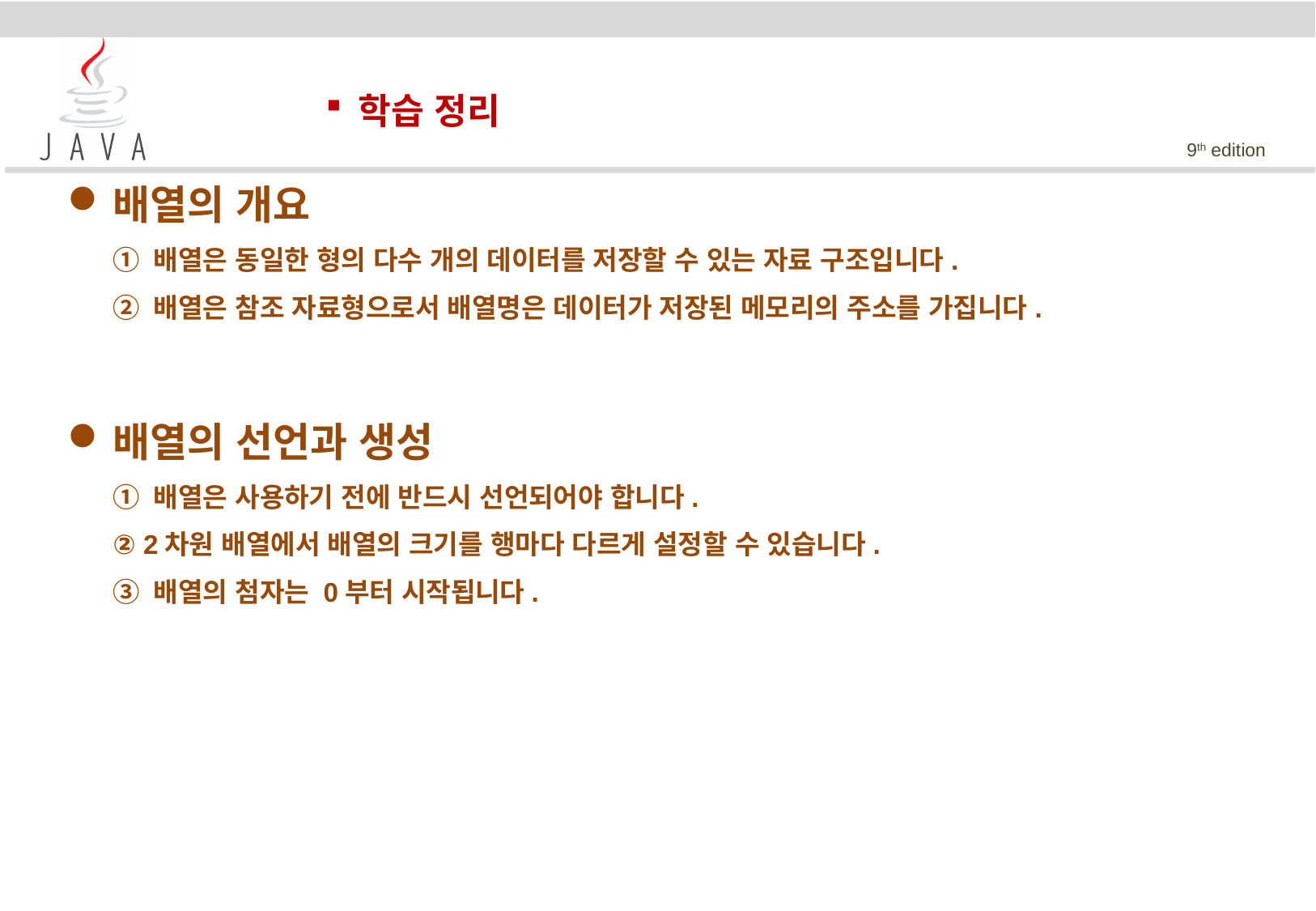

#
 학습 정리
배열의 개요
	① 배열은 동일한 형의 다수 개의 데이터를 저장할 수 있는 자료 구조입니다.
	② 배열은 참조 자료형으로서 배열명은 데이터가 저장된 메모리의 주소를 가집니다.

배열의 선언과 생성
	① 배열은 사용하기 전에 반드시 선언되어야 합니다.
	② 2차원 배열에서 배열의 크기를 행마다 다르게 설정할 수 있습니다.
	③ 배열의 첨자는 0부터 시작됩니다.